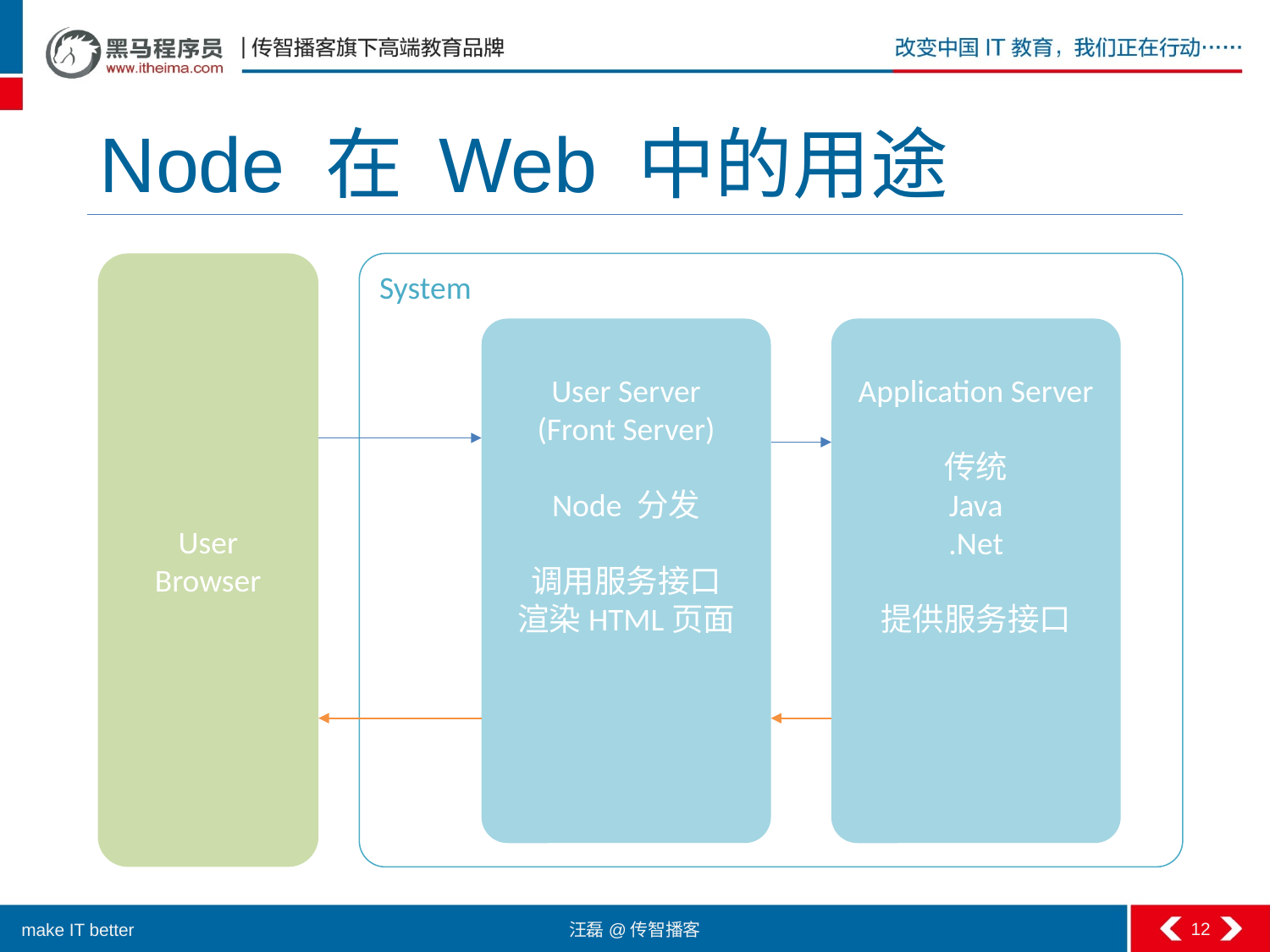

# Node 在 Web 中的用途
User
Browser
System

User Server
(Front Server)

Node 分发

调用服务接口
渲染HTML页面

Application Server

传统
Java
.Net

提供服务接口
12
汪磊@传智播客
make IT better